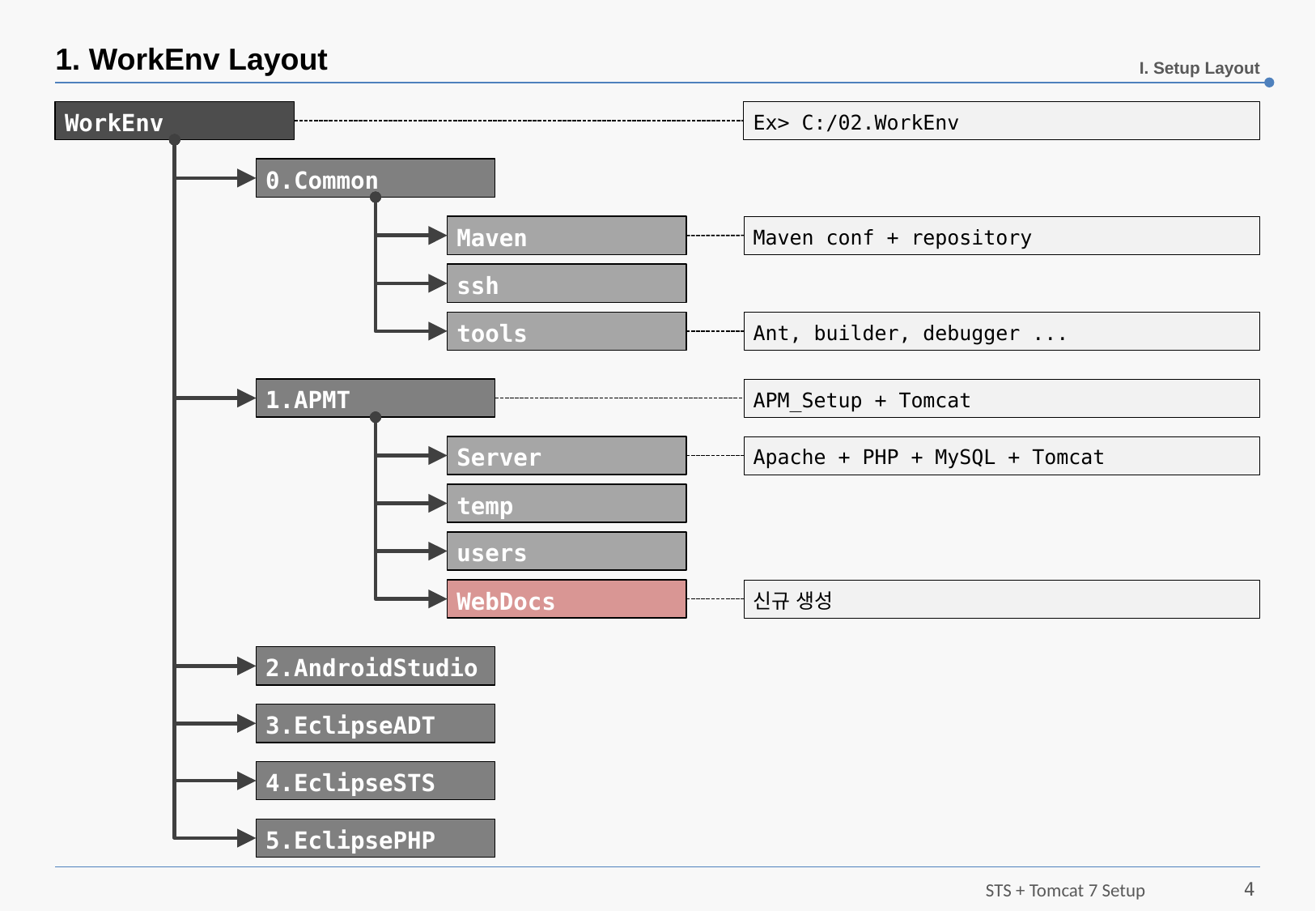

# 1. WorkEnv Layout
I. Setup Layout
WorkEnv
Ex> C:/02.WorkEnv
0.Common
Maven conf + repository
Maven
ssh
Ant, builder, debugger ...
tools
1.APMT
APM_Setup + Tomcat
Server
Apache + PHP + MySQL + Tomcat
temp
users
WebDocs
신규 생성
2.AndroidStudio
3.EclipseADT
4.EclipseSTS
5.EclipsePHP
4